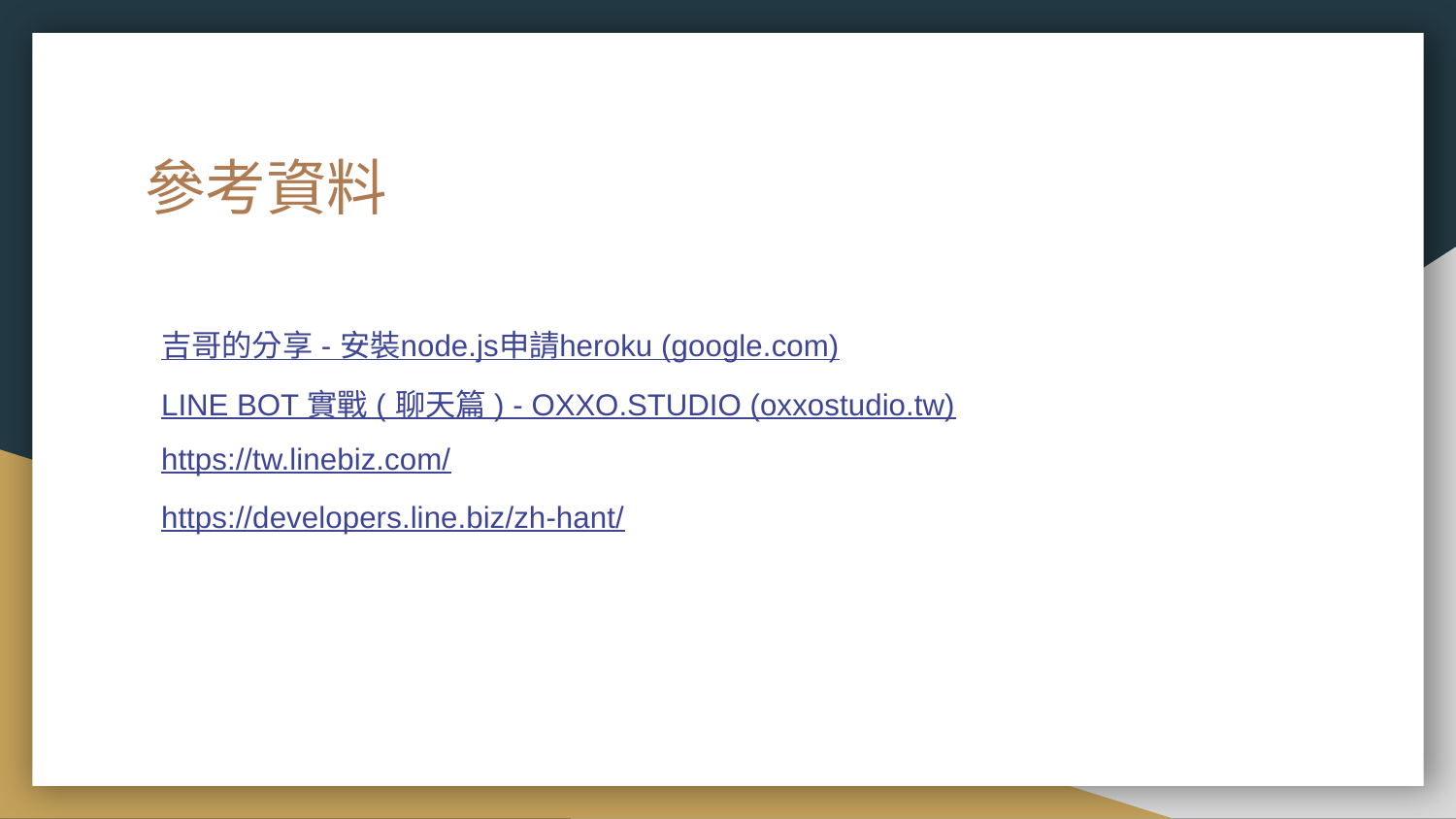

# 參考資料
吉哥的分享 - 安裝node.js申請heroku (google.com)
LINE BOT 實戰 ( 聊天篇 ) - OXXO.STUDIO (oxxostudio.tw)
https://tw.linebiz.com/

https://developers.line.biz/zh-hant/